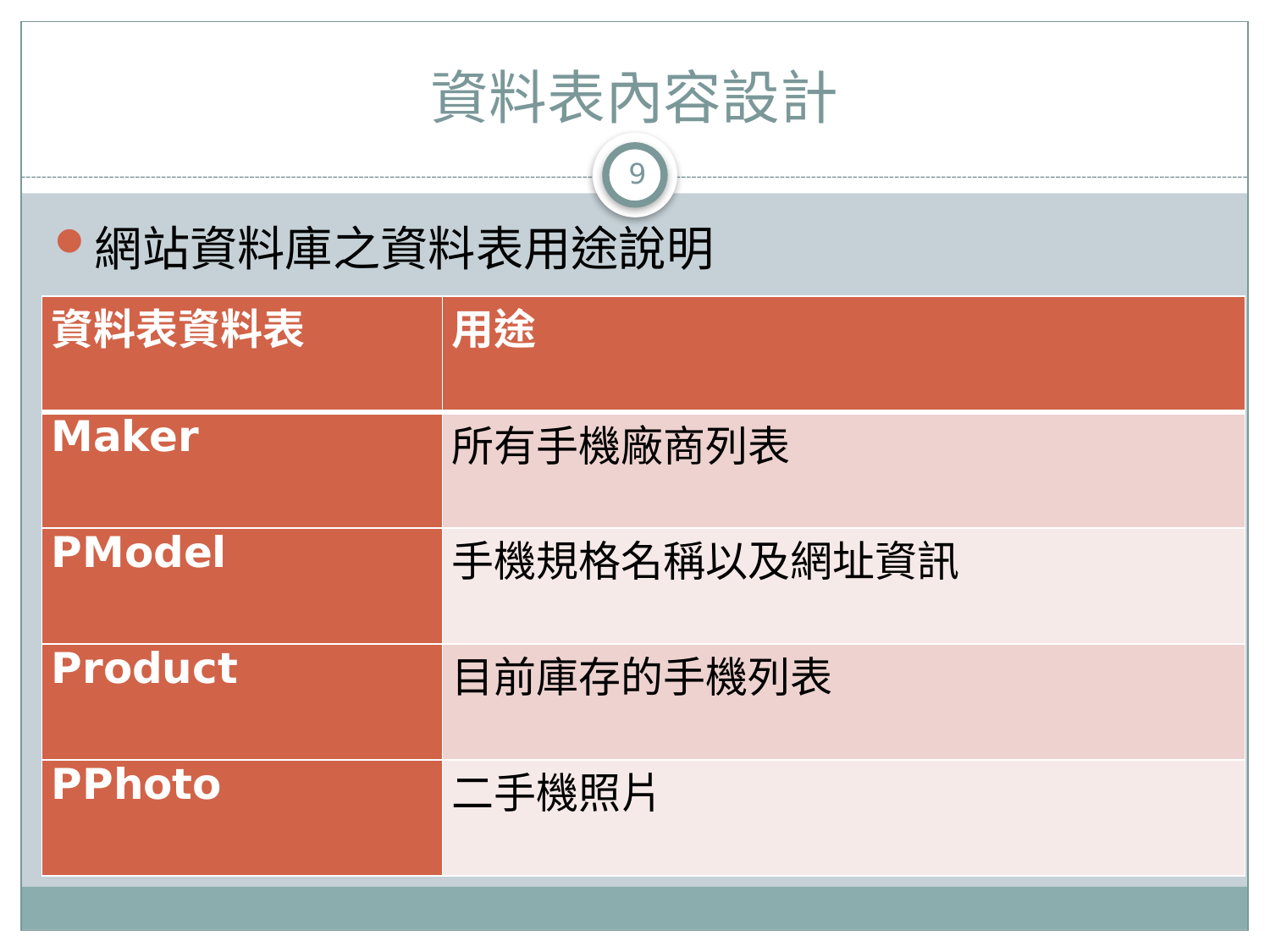

# 資料表內容設計
9
網站資料庫之資料表用途說明
| 資料表資料表 | 用途 |
| --- | --- |
| Maker | 所有手機廠商列表 |
| PModel | 手機規格名稱以及網址資訊 |
| Product | 目前庫存的手機列表 |
| PPhoto | 二手機照片 |